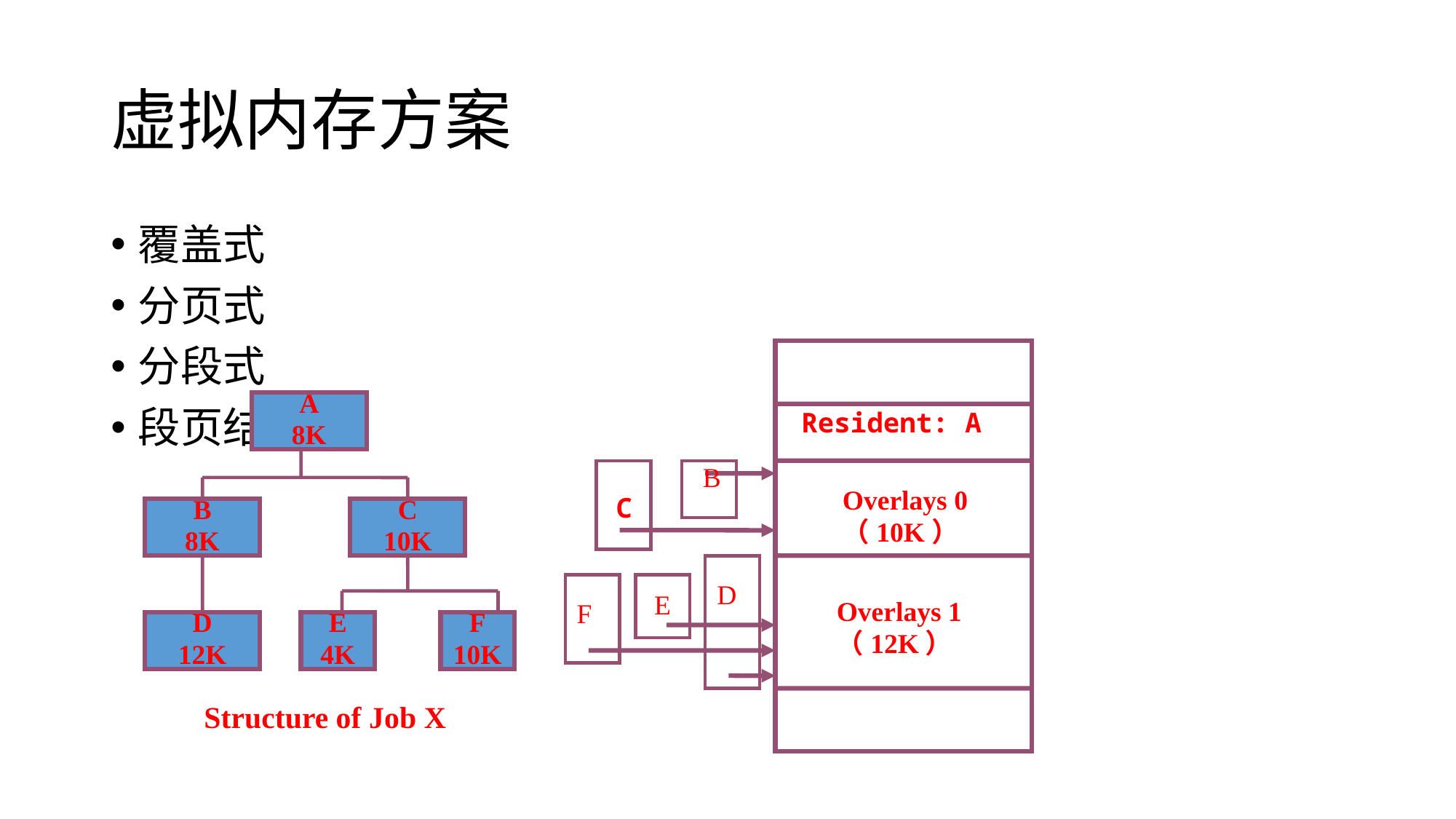

# 虚拟内存方案
覆盖式
分页式
分段式
段页结合式

Resident: A

 B

Overlays 0
（10K）
C

D
 E
Overlays 1
（12K）
F

A
8K

B
8K
C
10K

D
12K
E
4K
F
10K
Structure of Job X